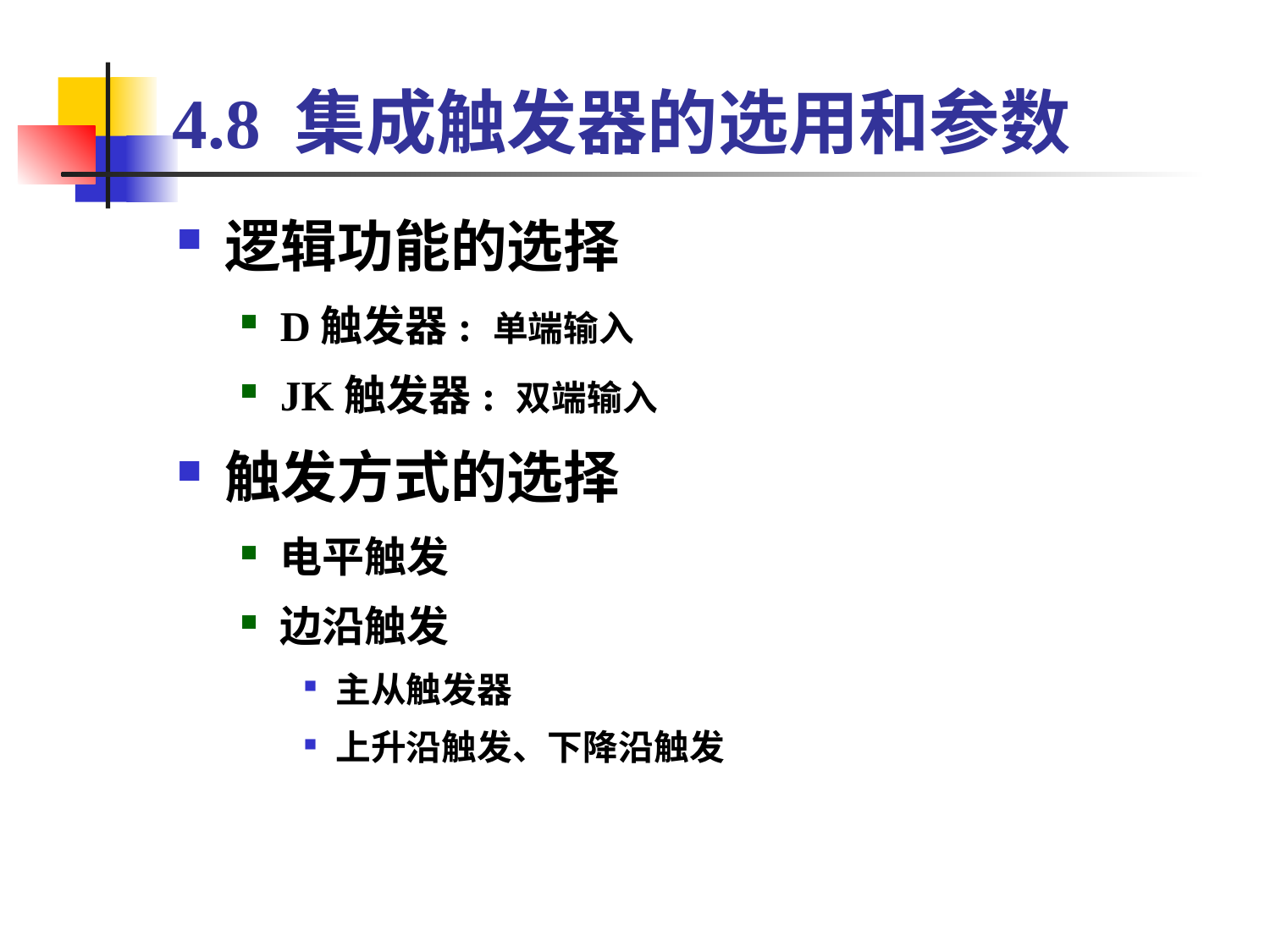

4.8 集成触发器的选用和参数
逻辑功能的选择
D触发器: 单端输入
JK触发器: 双端输入
触发方式的选择
电平触发
边沿触发
主从触发器
上升沿触发、下降沿触发